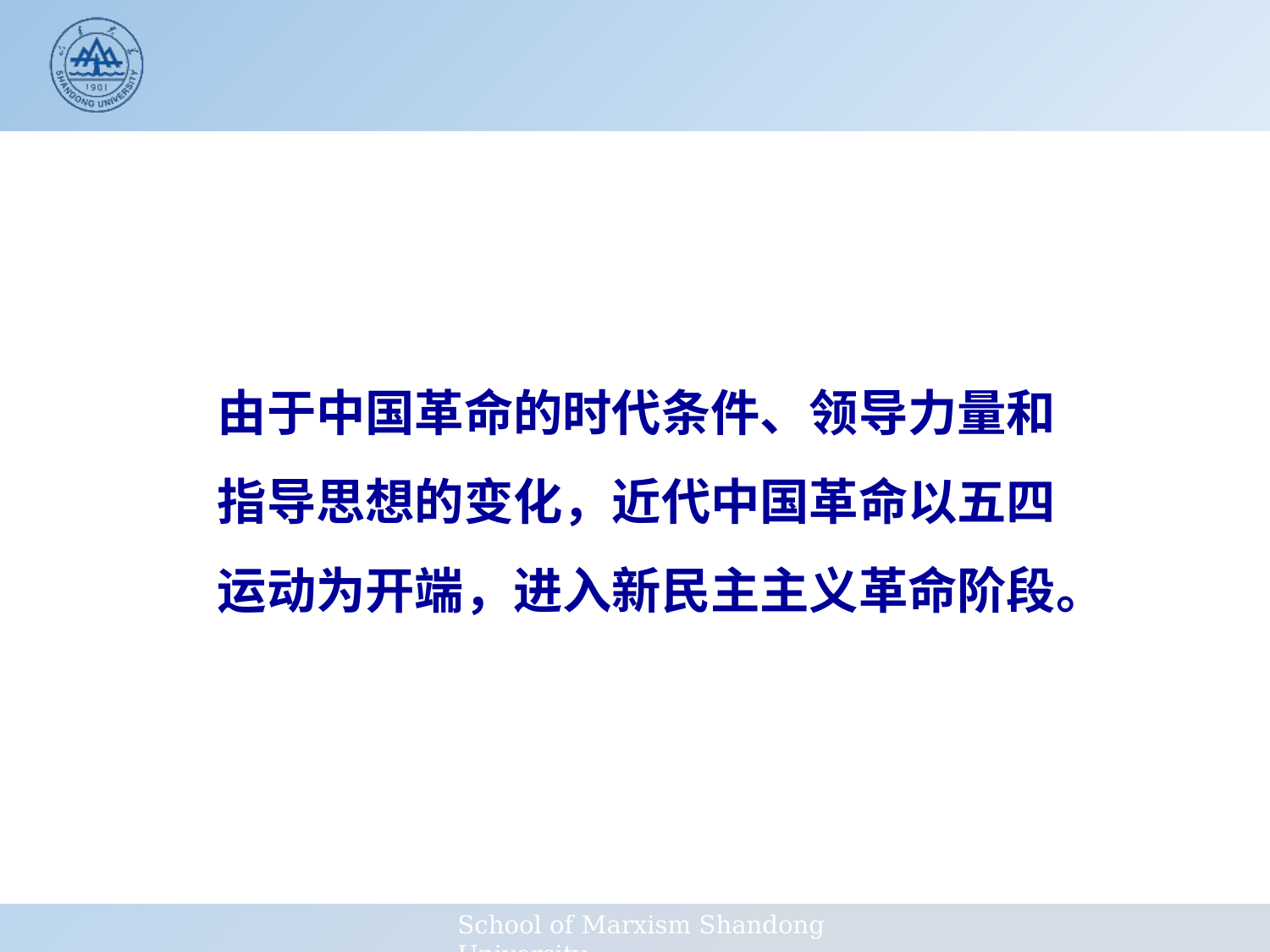

由于中国革命的时代条件、领导力量和指导思想的变化，近代中国革命以五四运动为开端，进入新民主主义革命阶段。